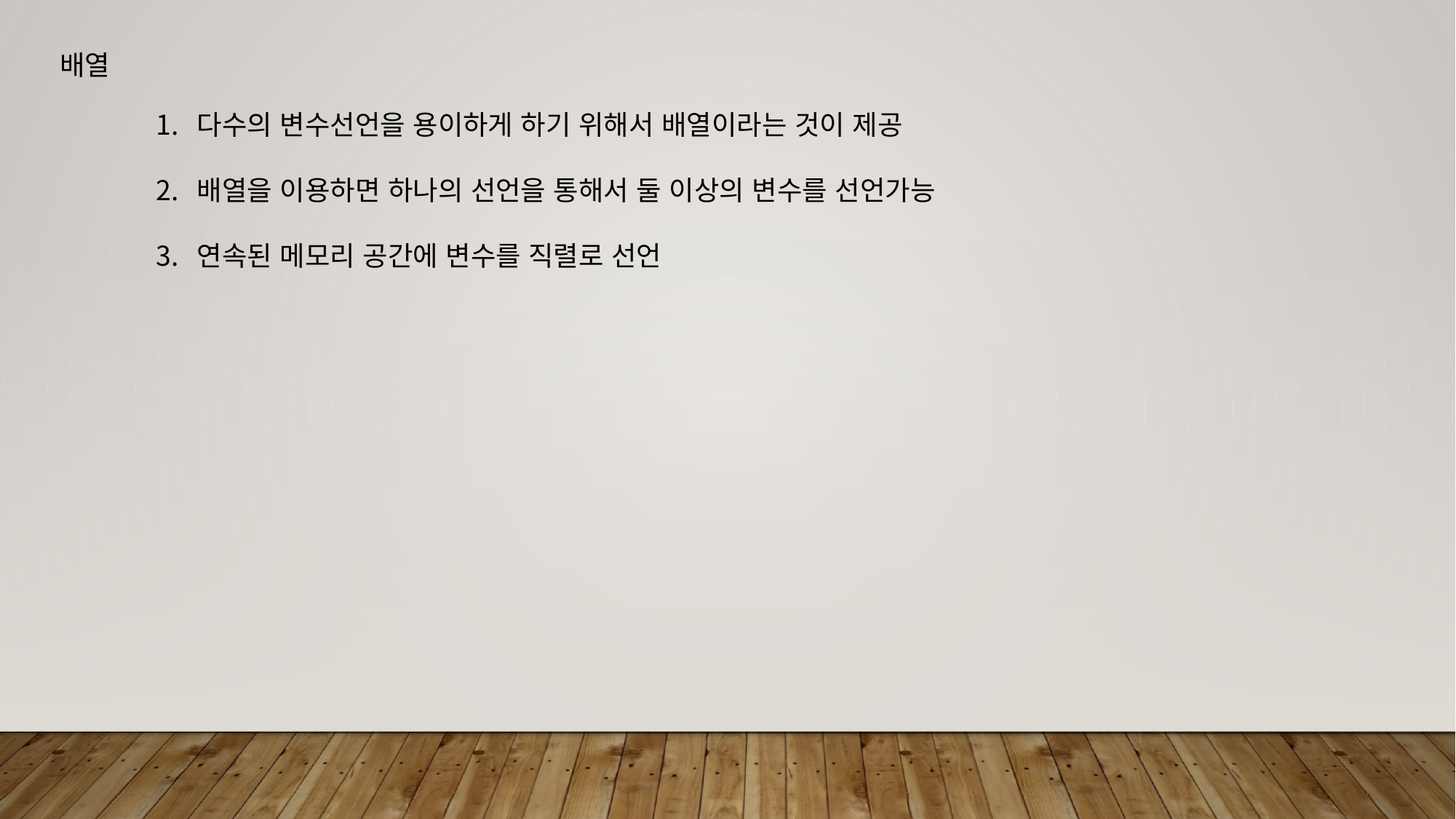

배열
다수의 변수선언을 용이하게 하기 위해서 배열이라는 것이 제공

배열을 이용하면 하나의 선언을 통해서 둘 이상의 변수를 선언가능

연속된 메모리 공간에 변수를 직렬로 선언